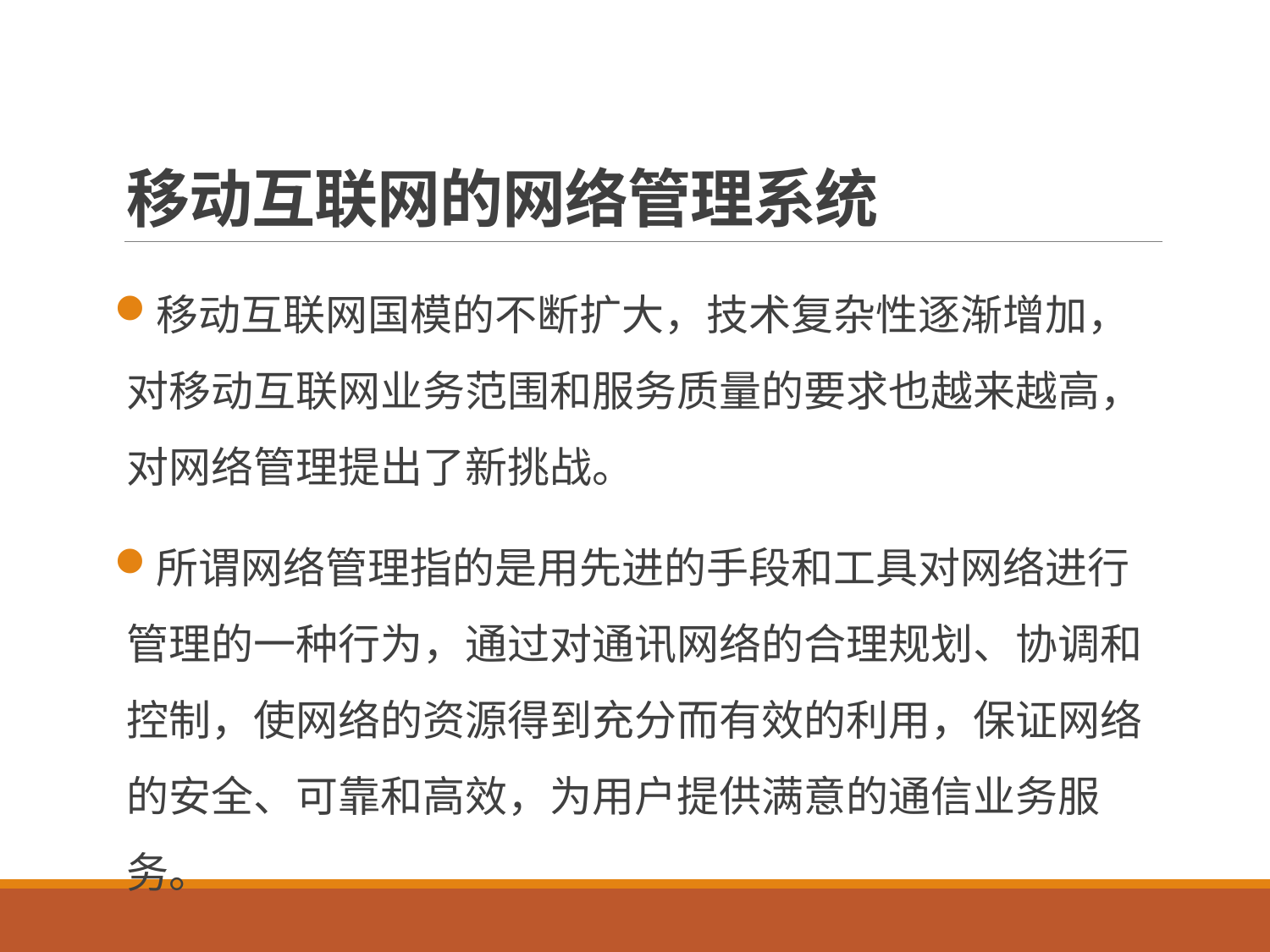

# 移动互联网的网络管理系统
移动互联网国模的不断扩大，技术复杂性逐渐增加，对移动互联网业务范围和服务质量的要求也越来越高，对网络管理提出了新挑战。
所谓网络管理指的是用先进的手段和工具对网络进行管理的一种行为，通过对通讯网络的合理规划、协调和控制，使网络的资源得到充分而有效的利用，保证网络的安全、可靠和高效，为用户提供满意的通信业务服务。